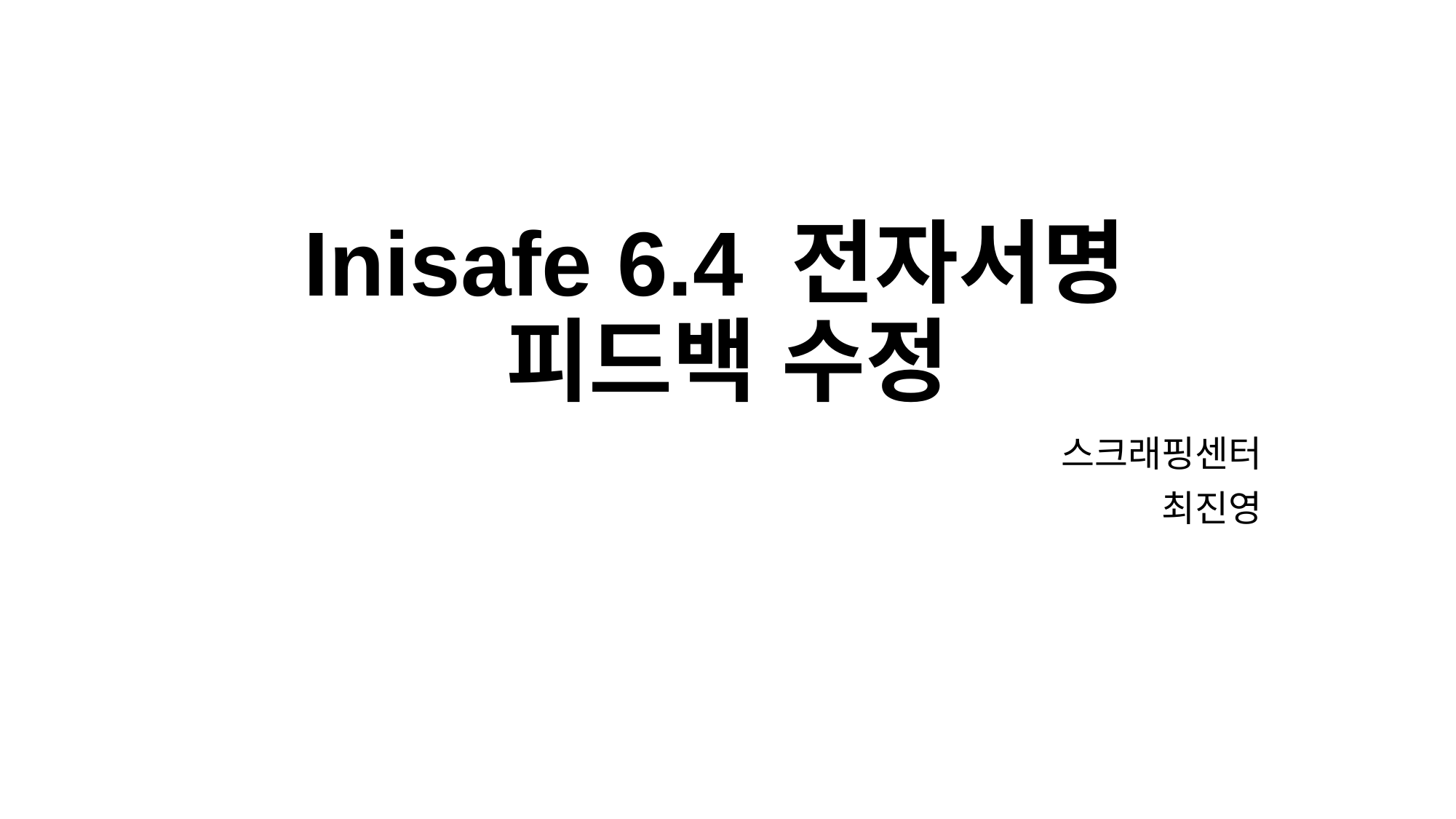

# Inisafe 6.4 전자서명 피드백 수정
스크래핑센터
최진영